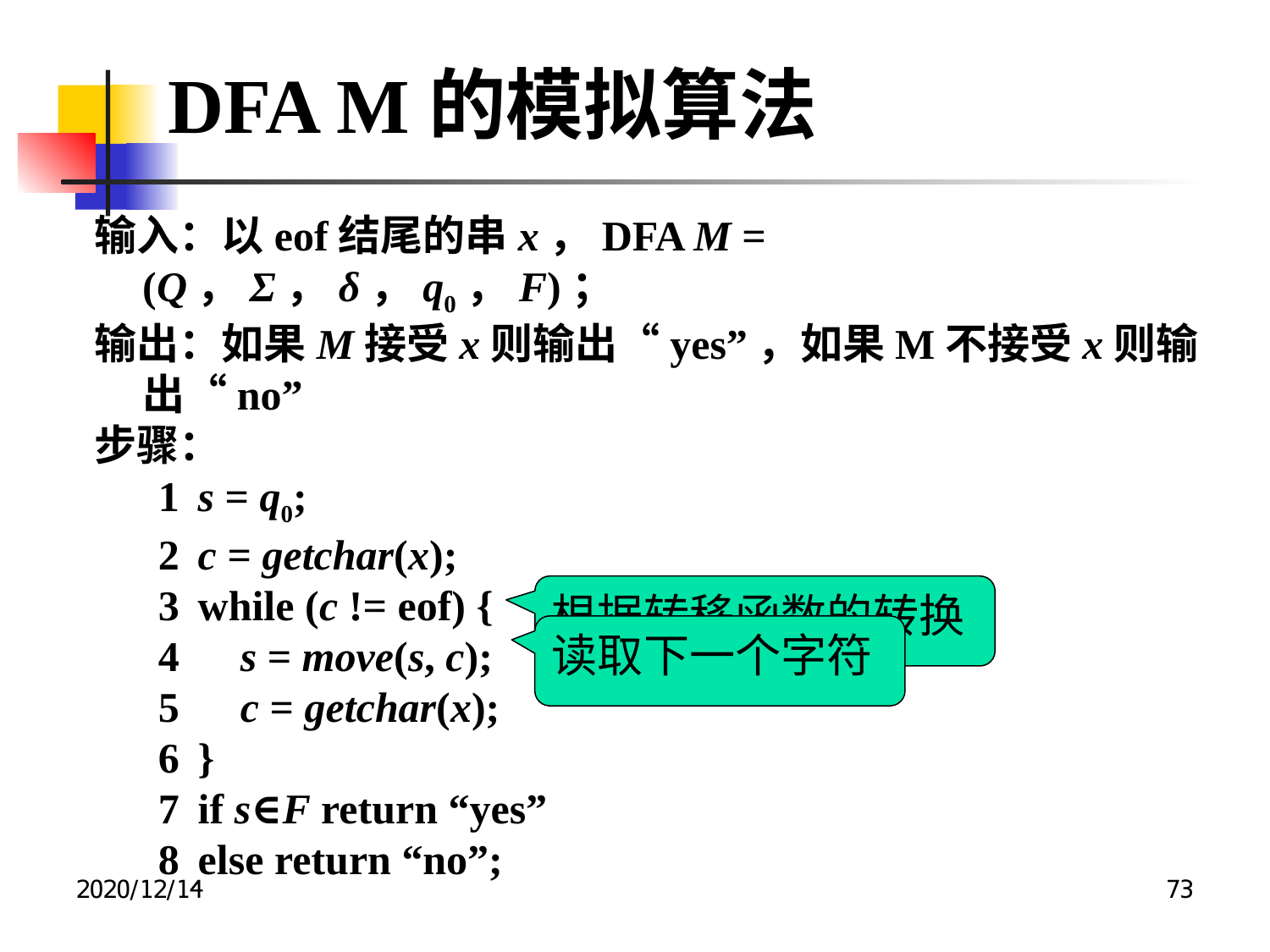

DFA M的模拟算法
输入：以eof结尾的串x，DFA M = (Q，Σ，δ，q0，F)；
输出：如果M接受x则输出“yes”，如果M不接受x则输出“no”
步骤：
1 	s = q0;
2 	c = getchar(x);
3 	while (c != eof) {
4 	    s = move(s, c);
5 	    c = getchar(x);
6 	}
7 	if s∈F return “yes”
8 	else return “no”;
根据转移函数的转换
读取下一个字符
2020/12/14
73